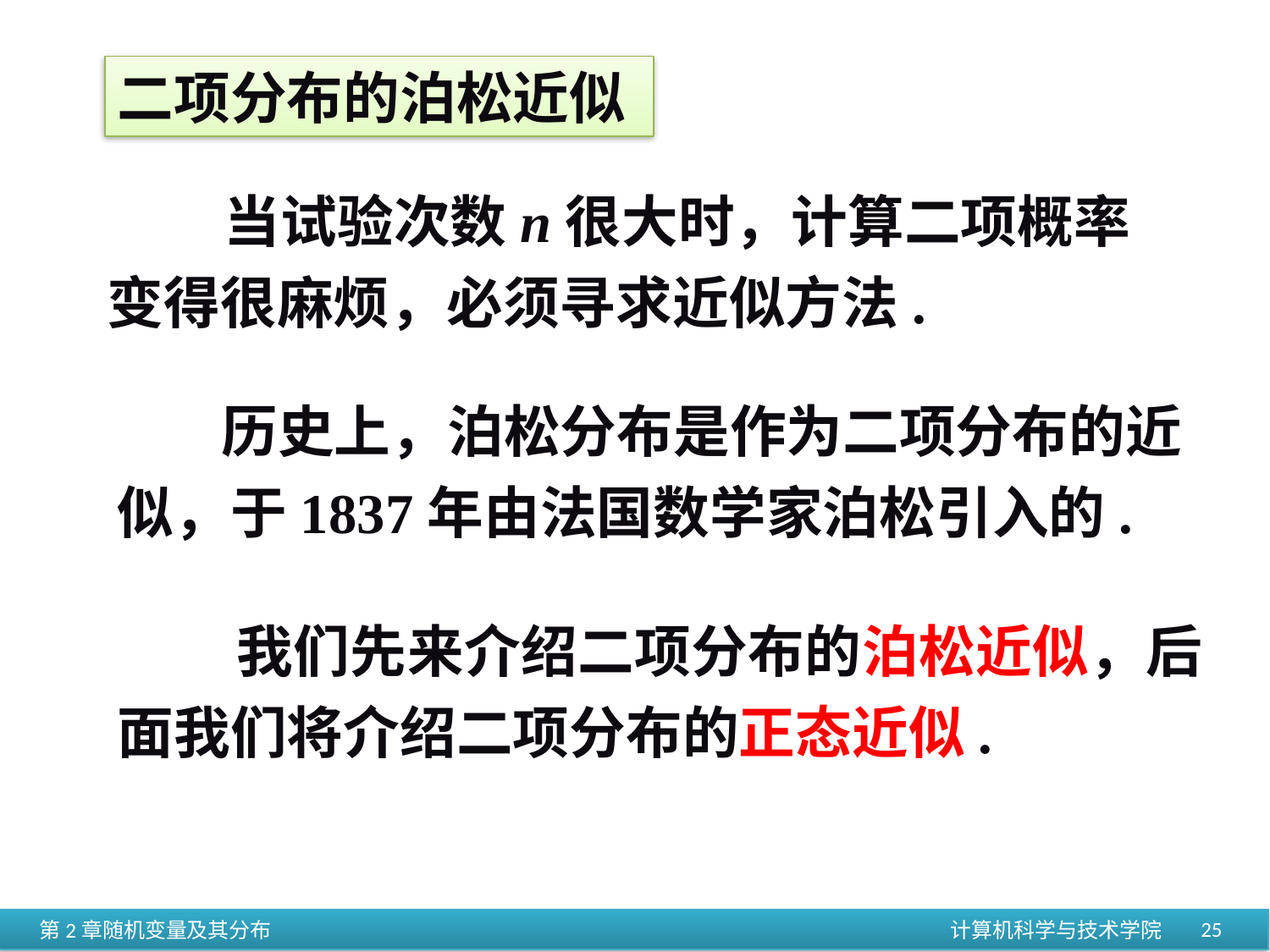

二项分布的泊松近似
        当试验次数n很大时，计算二项概率变得很麻烦，必须寻求近似方法.
       历史上，泊松分布是作为二项分布的近似，于1837年由法国数学家泊松引入的.
        我们先来介绍二项分布的泊松近似，后面我们将介绍二项分布的正态近似.